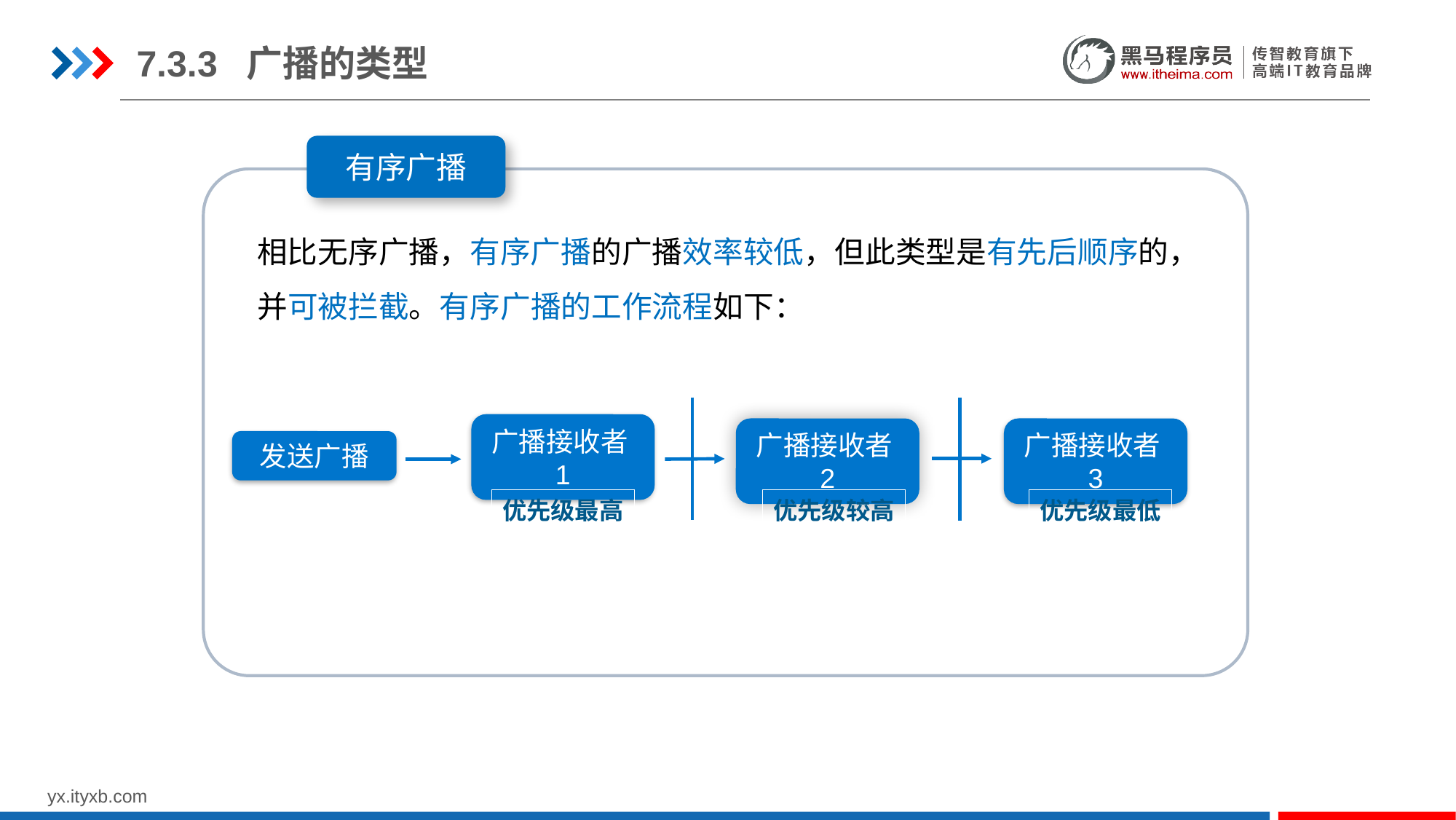

7.3.3  广播的类型
有序广播

相比无序广播，有序广播的广播效率较低，但此类型是有先后顺序的，并可被拦截。有序广播的工作流程如下：
发送广播
广播接收者1
广播接收者3
广播接收者2
优先级最高
优先级较高
优先级最低